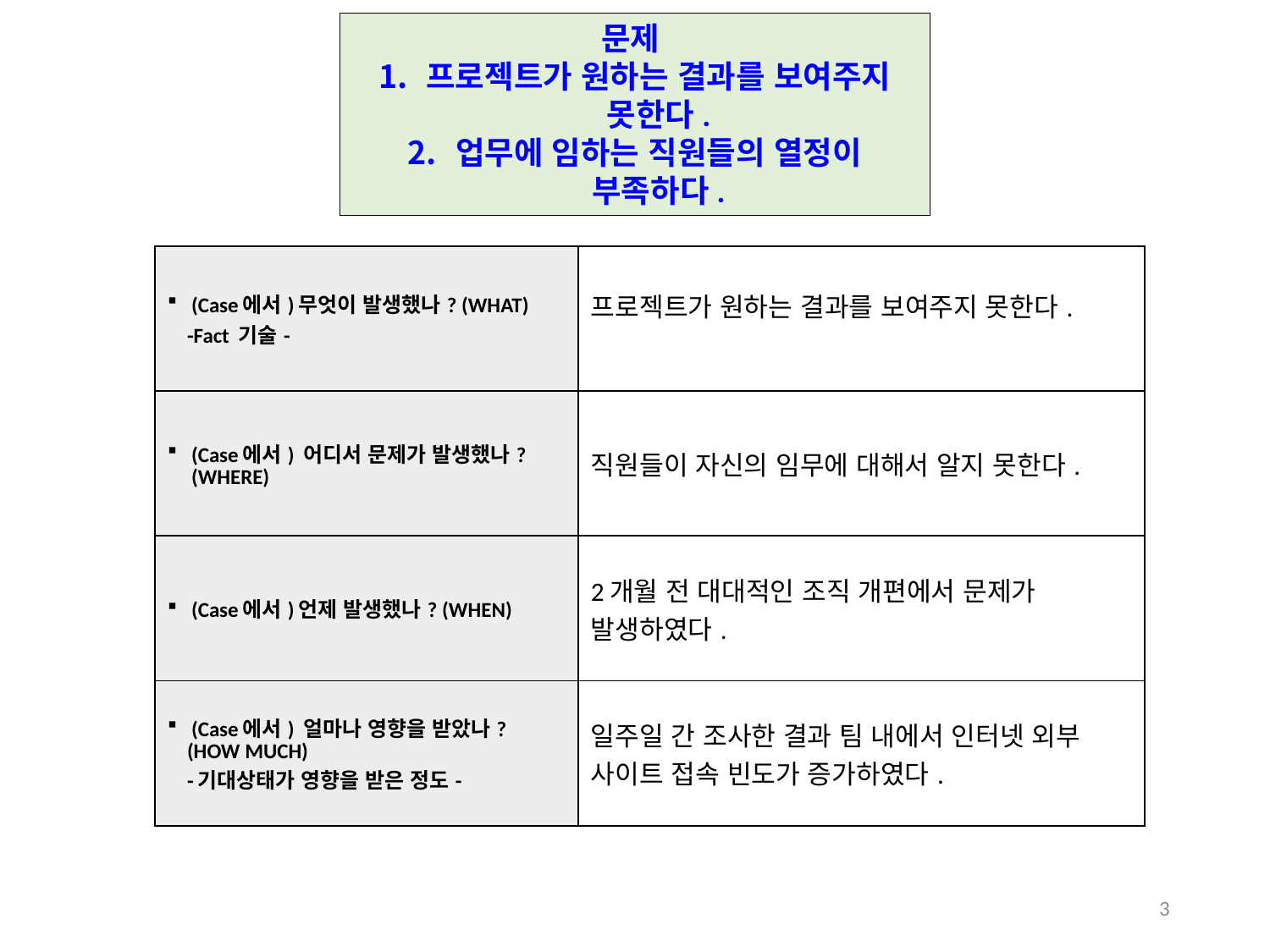

문제
프로젝트가 원하는 결과를 보여주지 못한다.
업무에 임하는 직원들의 열정이 부족하다.
| (Case에서)무엇이 발생했나? (WHAT) -Fact 기술- | 프로젝트가 원하는 결과를 보여주지 못한다. |
| --- | --- |
| (Case에서) 어디서 문제가 발생했나? (WHERE) | 직원들이 자신의 임무에 대해서 알지 못한다. |
| (Case에서)언제 발생했나? (WHEN) | 2개월 전 대대적인 조직 개편에서 문제가 발생하였다. |
| (Case에서) 얼마나 영향을 받았나? (HOW MUCH) -기대상태가 영향을 받은 정도- | 일주일 간 조사한 결과 팀 내에서 인터넷 외부 사이트 접속 빈도가 증가하였다. |
3